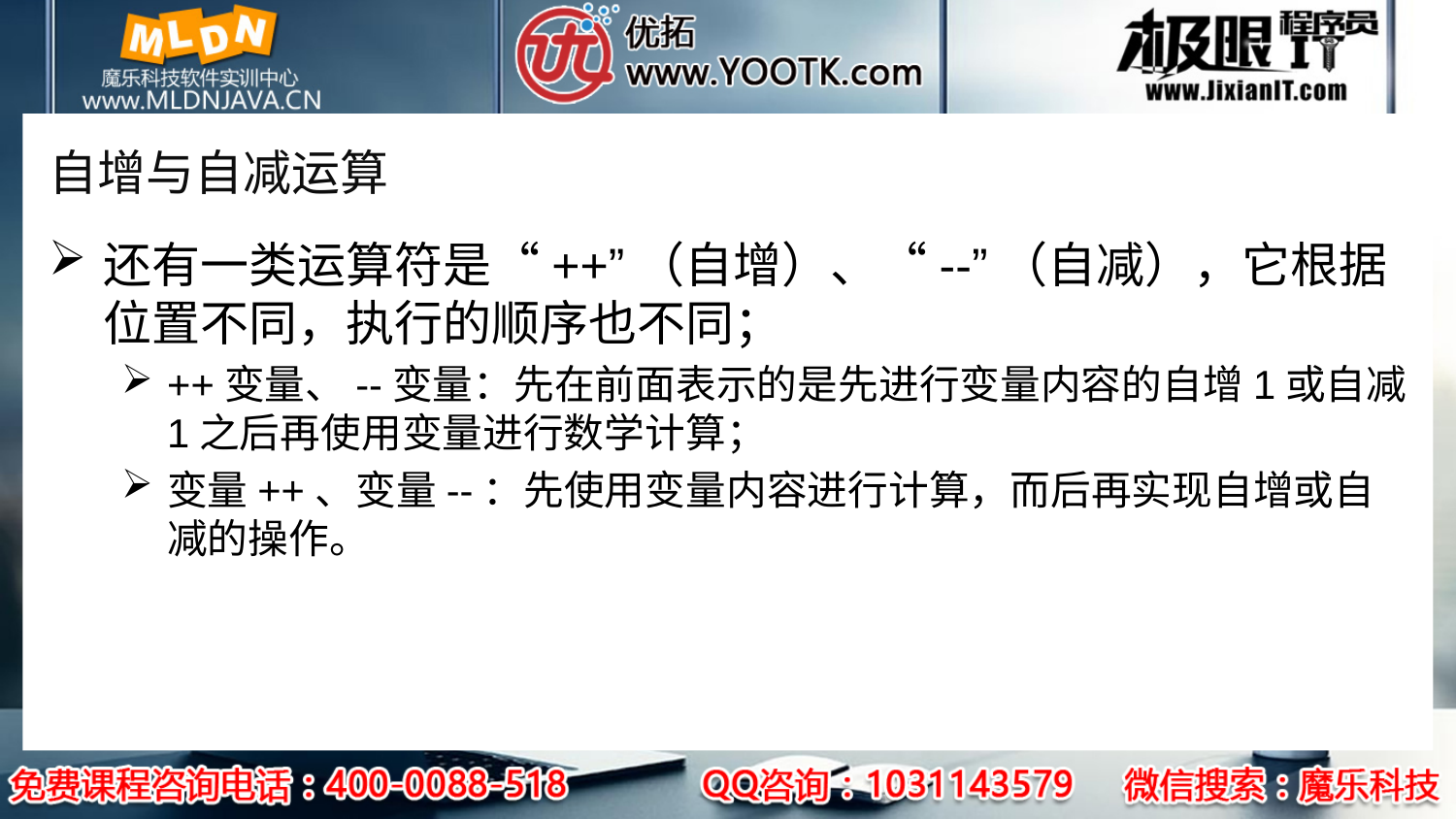

# 自增与自减运算
还有一类运算符是“++”（自增）、“--”（自减），它根据位置不同，执行的顺序也不同；
++变量、--变量：先在前面表示的是先进行变量内容的自增1或自减1之后再使用变量进行数学计算；
变量++、变量--：先使用变量内容进行计算，而后再实现自增或自减的操作。